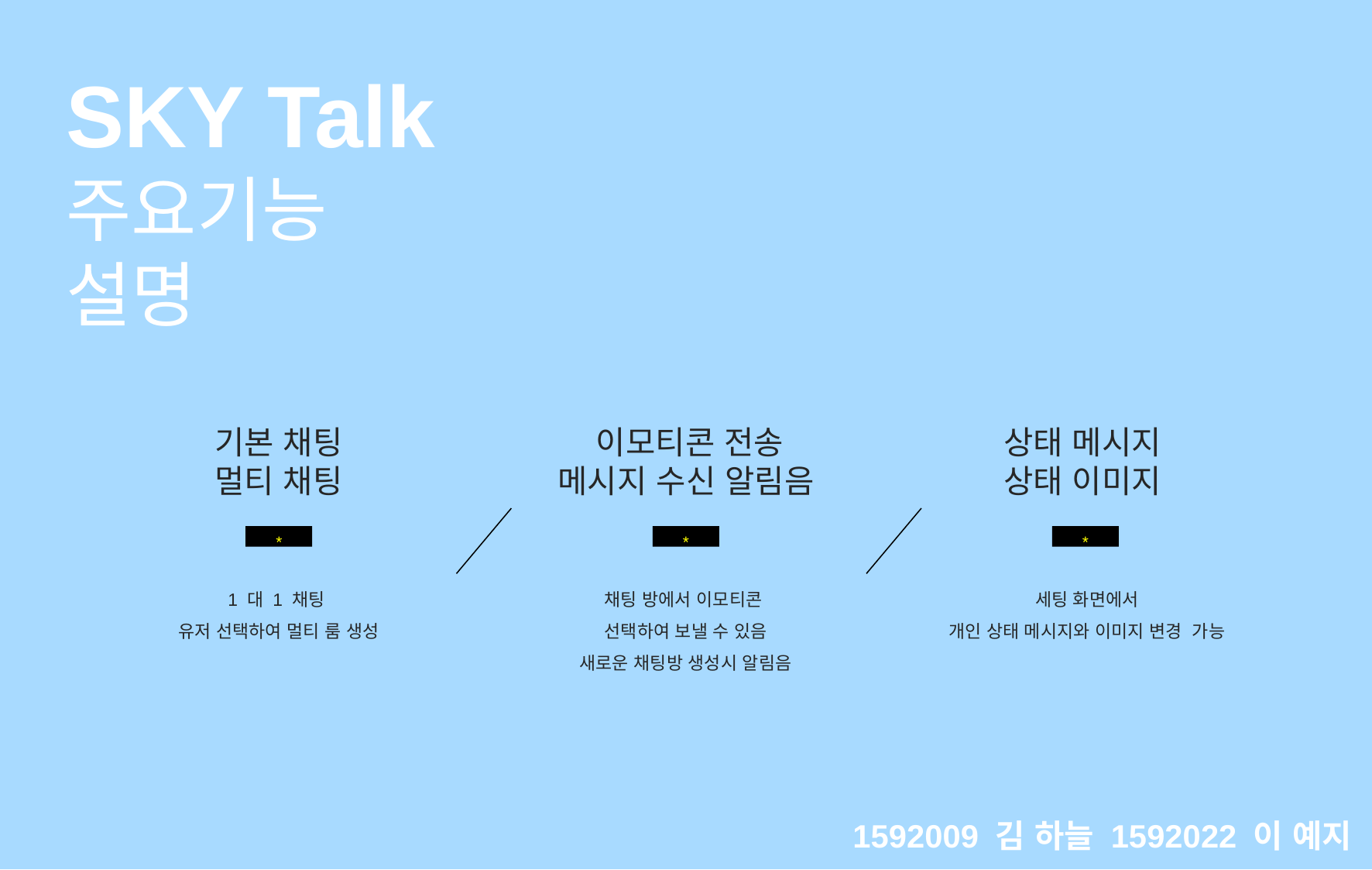

SKY Talk
주요기능
설명
기본 채팅
멀티 채팅
 이모티콘 전송
메시지 수신 알림음
상태 메시지
상태 이미지
*
*
*
1 대 1 채팅
유저 선택하여 멀티 룸 생성
채팅 방에서 이모티콘
선택하여 보낼 수 있음
새로운 채팅방 생성시 알림음
세팅 화면에서
개인 상태 메시지와 이미지 변경  가능
1592009 김 하늘 1592022 이 예지